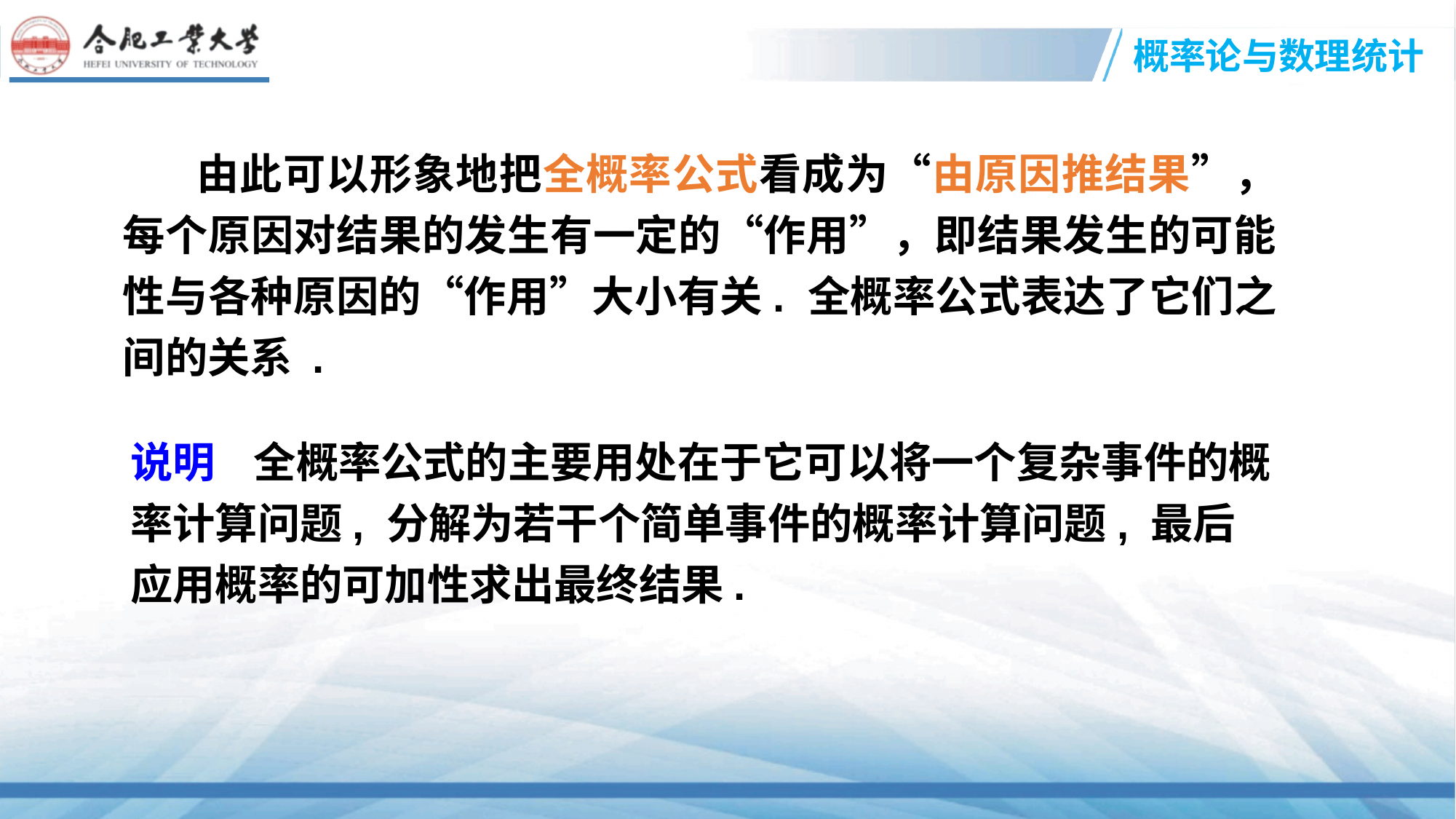

由此可以形象地把全概率公式看成为“由原因推结果”，每个原因对结果的发生有一定的“作用”，即结果发生的可能性与各种原因的“作用”大小有关. 全概率公式表达了它们之间的关系 .
说明    全概率公式的主要用处在于它可以将一个复杂事件的概率计算问题, 分解为若干个简单事件的概率计算问题, 最后应用概率的可加性求出最终结果.